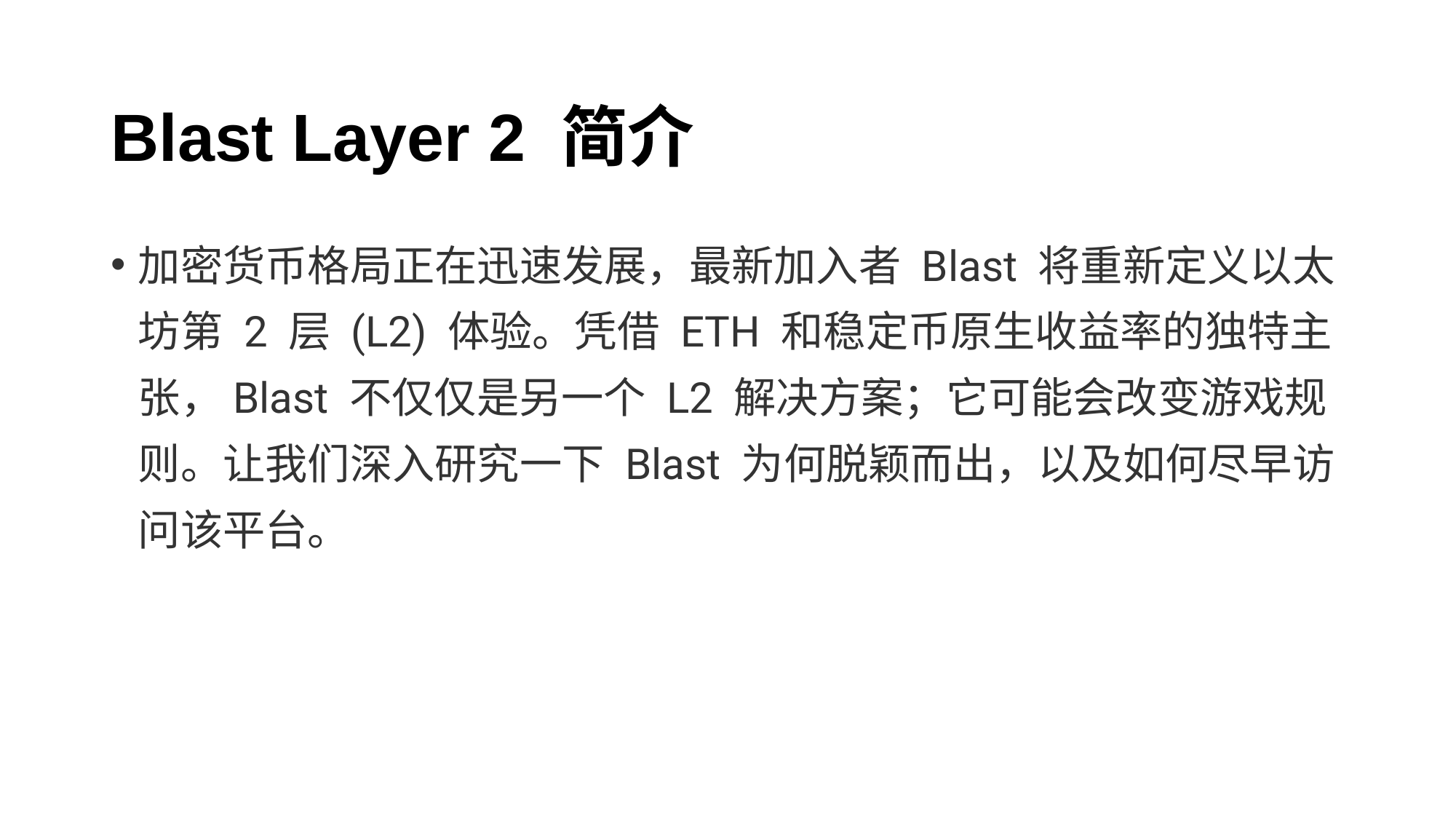

# Blast Layer 2 简介
加密货币格局正在迅速发展，最新加入者 Blast 将重新定义以太坊第 2 层 (L2) 体验。凭借 ETH 和稳定币原生收益率的独特主张，Blast 不仅仅是另一个 L2 解决方案；它可能会改变游戏规则。让我们深入研究一下 Blast 为何脱颖而出，以及如何尽早访问该平台。